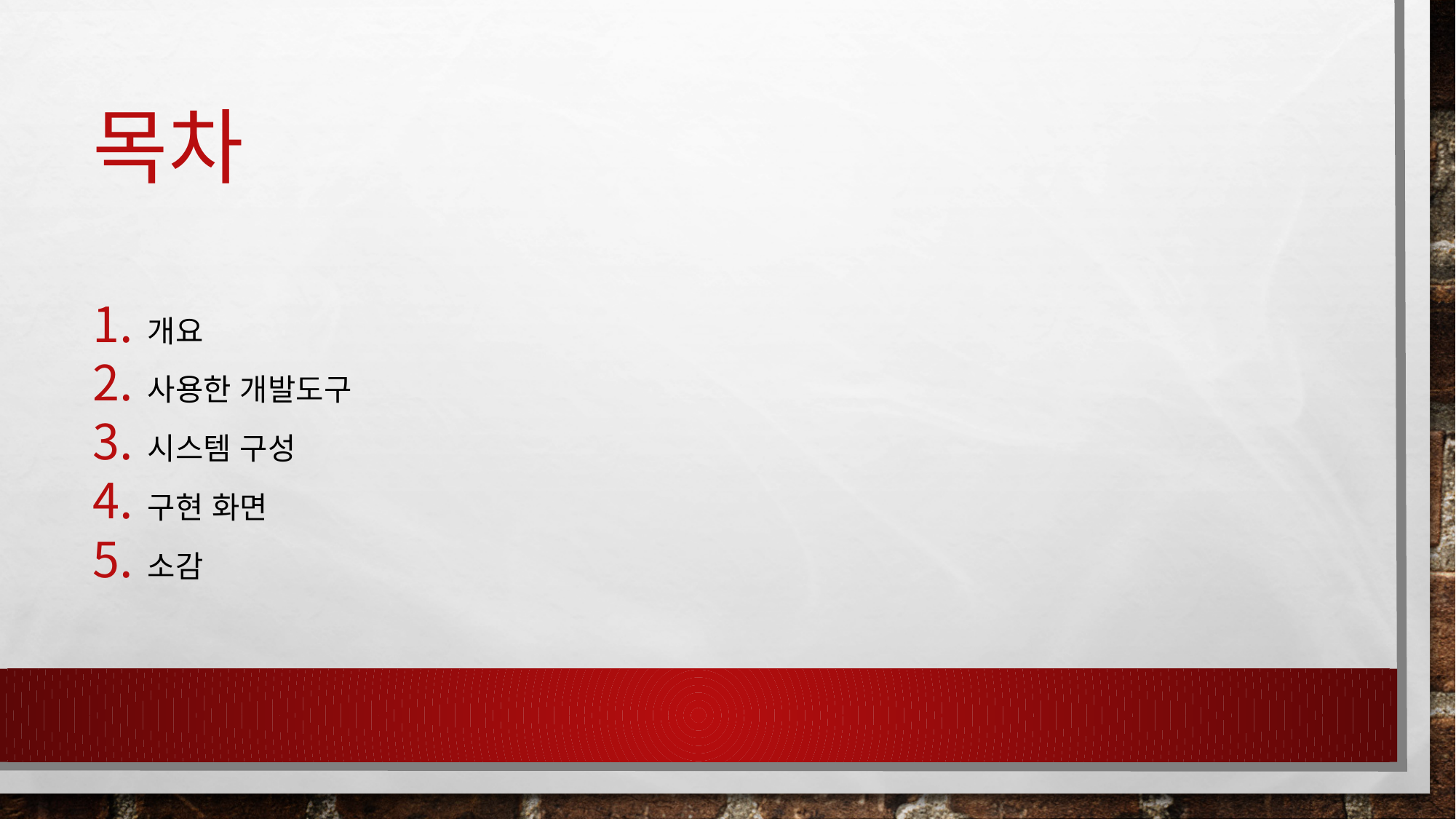

# 목차
개요
사용한 개발도구
시스템 구성
구현 화면
소감